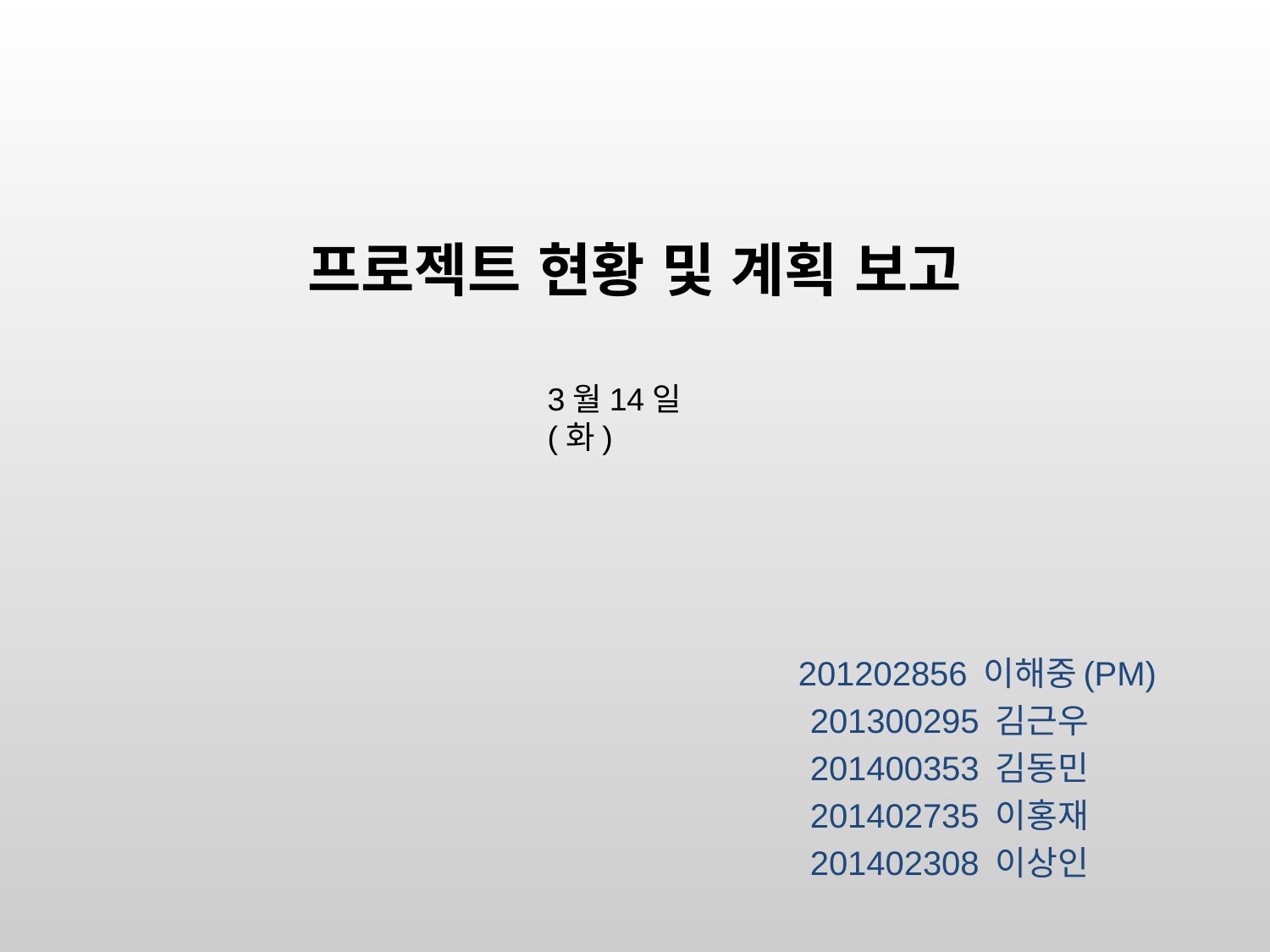

# 프로젝트 현황 및 계획 보고
3월14일 (화)
      201202856 이해중(PM)
201300295 김근우
201400353 김동민
201402735 이홍재
201402308 이상인